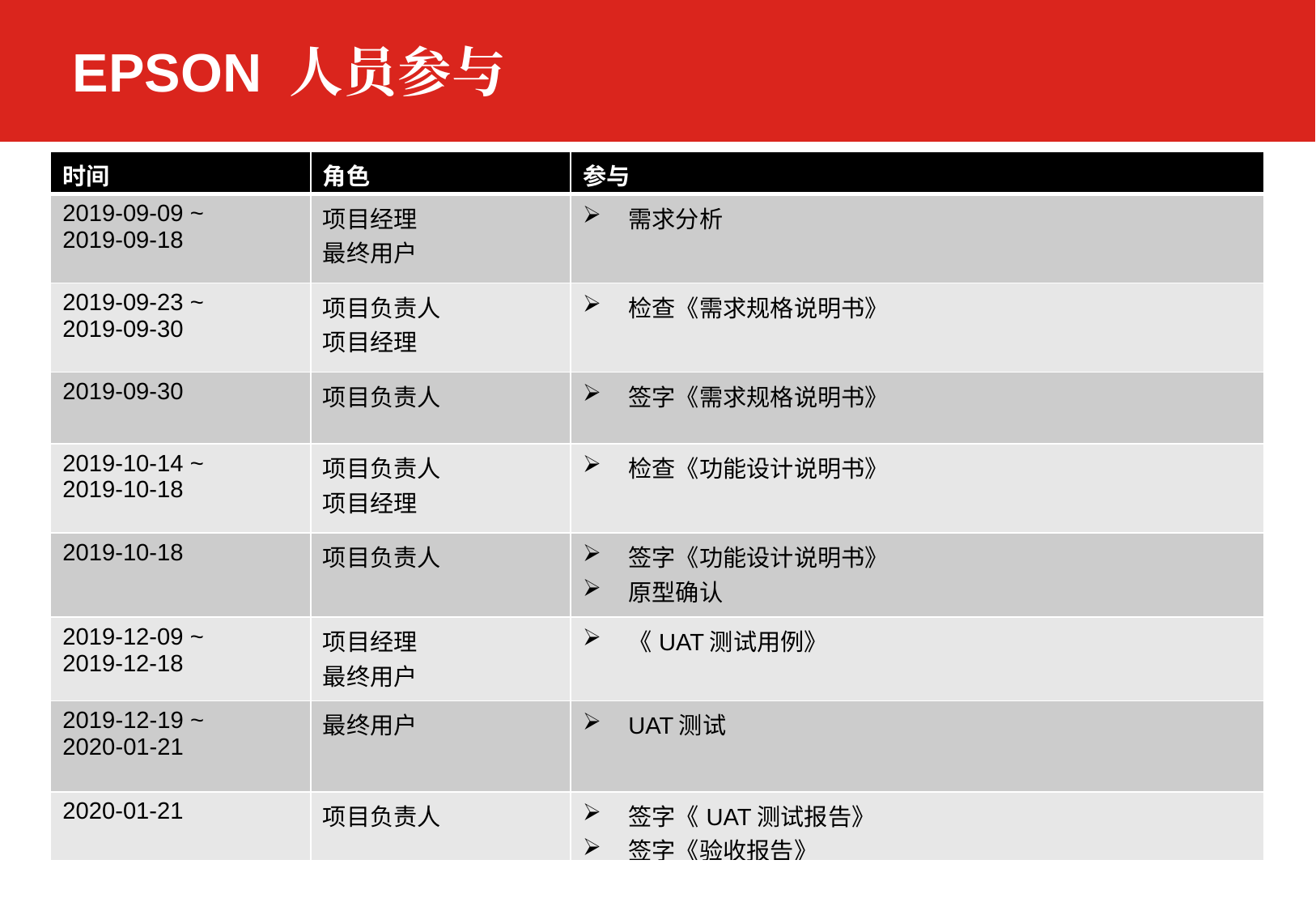

EPSON 人员参与
| 时间 | 角色 | 参与 |
| --- | --- | --- |
| 2019-09-09 ~ 2019-09-18 | 项目经理 最终用户 | 需求分析 |
| 2019-09-23 ~ 2019-09-30 | 项目负责人 项目经理 | 检查《需求规格说明书》 |
| 2019-09-30 | 项目负责人 | 签字《需求规格说明书》 |
| 2019-10-14 ~ 2019-10-18 | 项目负责人 项目经理 | 检查《功能设计说明书》 |
| 2019-10-18 | 项目负责人 | 签字《功能设计说明书》 原型确认 |
| 2019-12-09 ~ 2019-12-18 | 项目经理 最终用户 | 《UAT测试用例》 |
| 2019-12-19 ~ 2020-01-21 | 最终用户 | UAT测试 |
| 2020-01-21 | 项目负责人 | 签字《UAT测试报告》 签字《验收报告》 |